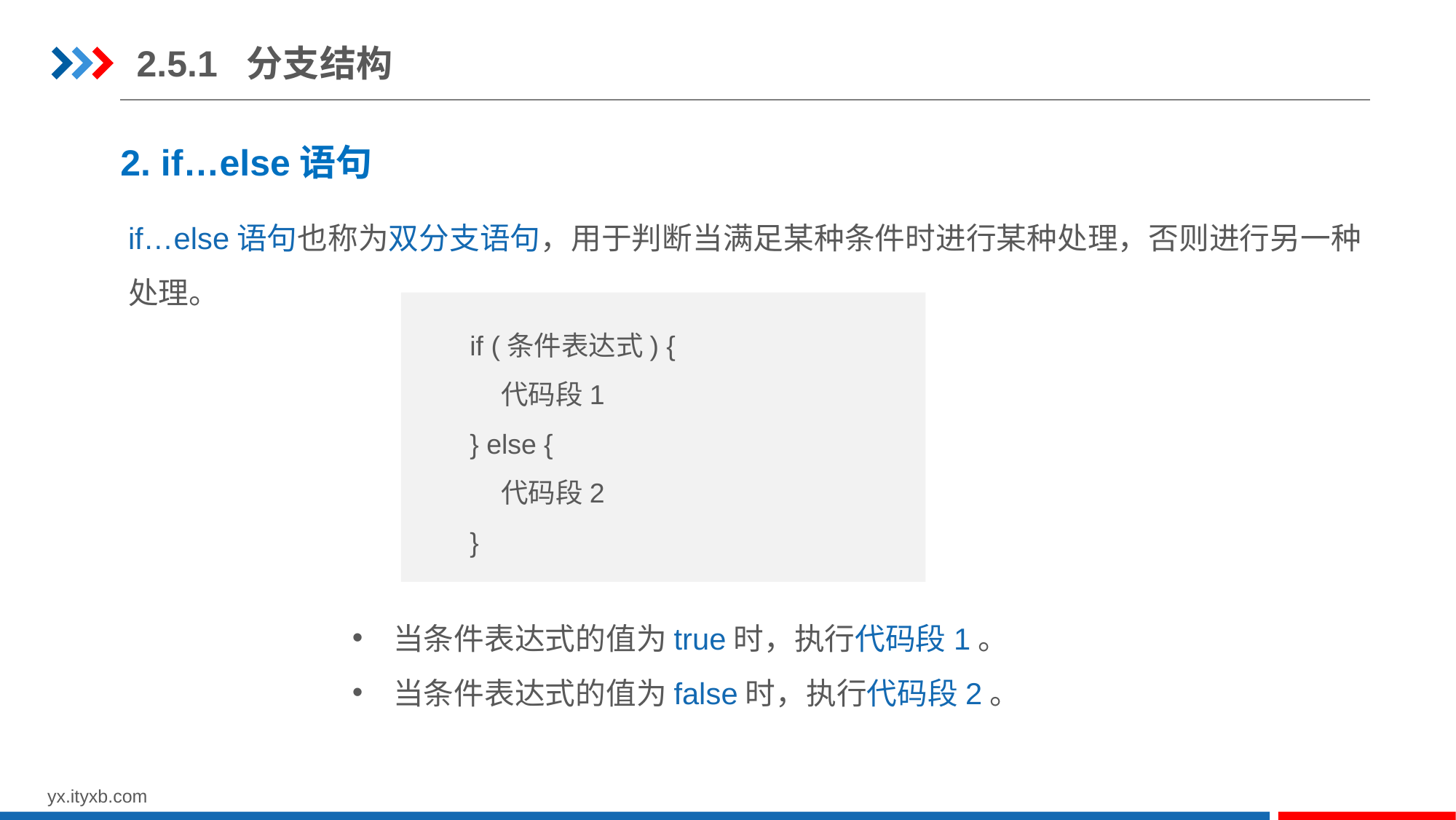

2.5.1  分支结构
2. if…else语句
if…else语句也称为双分支语句，用于判断当满足某种条件时进行某种处理，否则进行另一种处理。

if (条件表达式) {
    代码段1
} else {
    代码段2
}
当条件表达式的值为true时，执行代码段1。
当条件表达式的值为false时，执行代码段2。